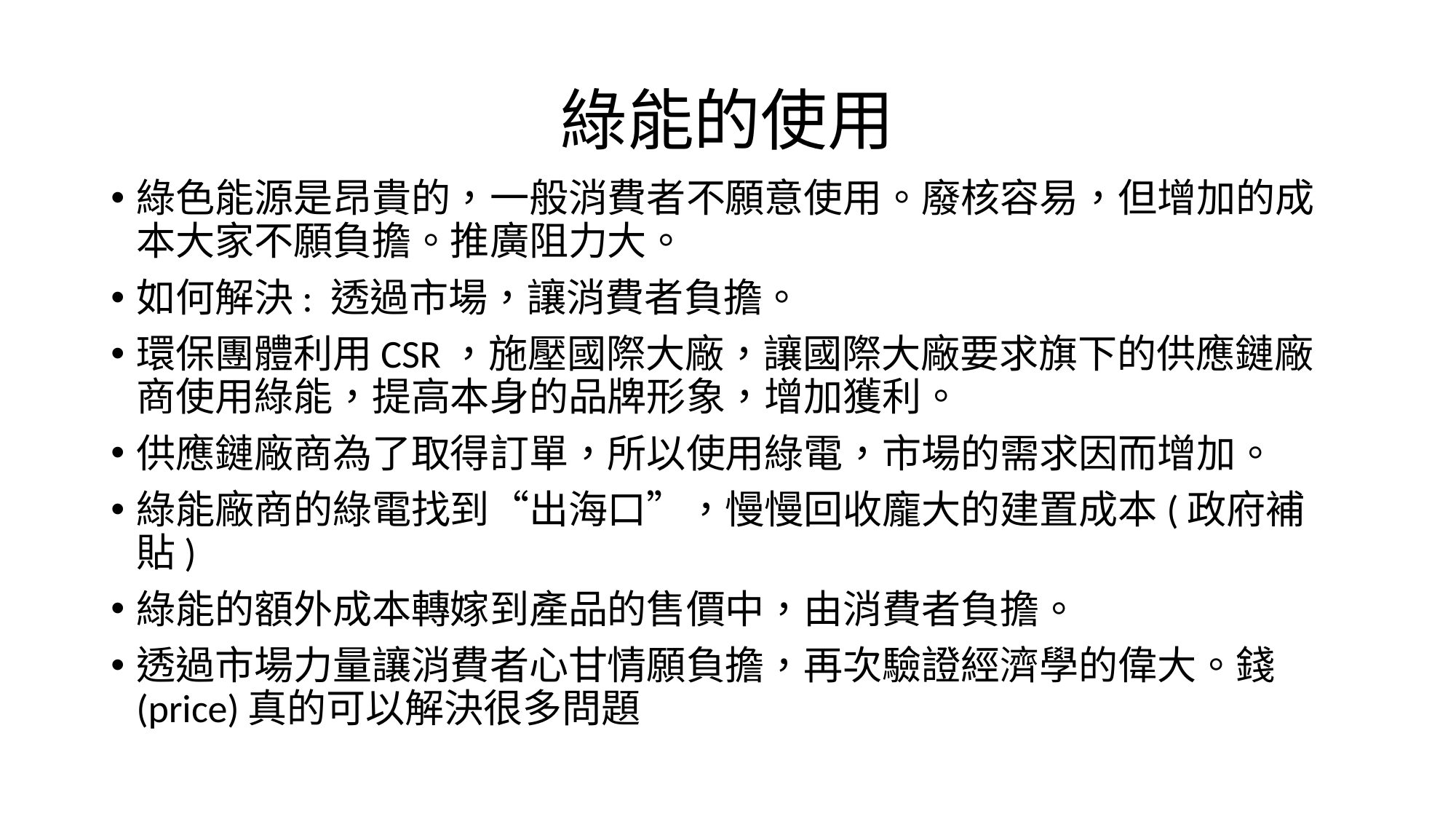

# 綠能的使用
綠色能源是昂貴的，一般消費者不願意使用。廢核容易，但增加的成本大家不願負擔。推廣阻力大。
如何解決: 透過市場，讓消費者負擔。
環保團體利用CSR，施壓國際大廠，讓國際大廠要求旗下的供應鏈廠商使用綠能，提高本身的品牌形象，增加獲利。
供應鏈廠商為了取得訂單，所以使用綠電，市場的需求因而增加。
綠能廠商的綠電找到“出海口”，慢慢回收龐大的建置成本(政府補貼)
綠能的額外成本轉嫁到產品的售價中，由消費者負擔。
透過市場力量讓消費者心甘情願負擔，再次驗證經濟學的偉大。錢(price)真的可以解決很多問題